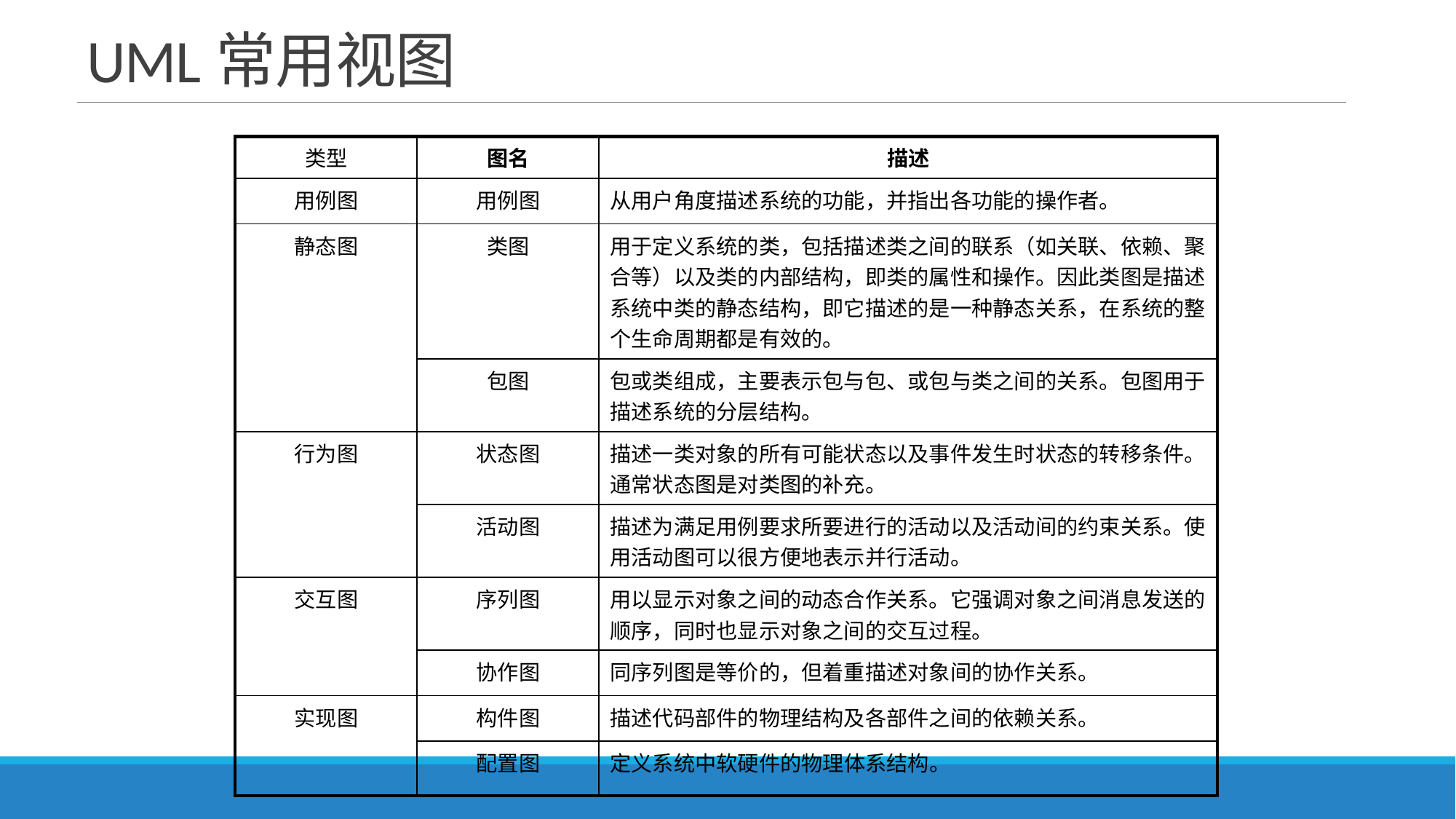

# UML常用视图
| 类型 | 图名 | 描述 |
| --- | --- | --- |
| 用例图 | 用例图 | 从用户角度描述系统的功能，并指出各功能的操作者。 |
| 静态图 | 类图 | 用于定义系统的类，包括描述类之间的联系（如关联、依赖、聚合等）以及类的内部结构，即类的属性和操作。因此类图是描述系统中类的静态结构，即它描述的是一种静态关系，在系统的整个生命周期都是有效的。 |
|  | 包图 | 包或类组成，主要表示包与包、或包与类之间的关系。包图用于描述系统的分层结构。 |
| 行为图 | 状态图 | 描述一类对象的所有可能状态以及事件发生时状态的转移条件。通常状态图是对类图的补充。 |
|  | 活动图 | 描述为满足用例要求所要进行的活动以及活动间的约束关系。使用活动图可以很方便地表示并行活动。 |
| 交互图 | 序列图 | 用以显示对象之间的动态合作关系。它强调对象之间消息发送的顺序，同时也显示对象之间的交互过程。 |
|  | 协作图 | 同序列图是等价的，但着重描述对象间的协作关系。 |
| 实现图 | 构件图 | 描述代码部件的物理结构及各部件之间的依赖关系。 |
|  | 配置图 | 定义系统中软硬件的物理体系结构。 |